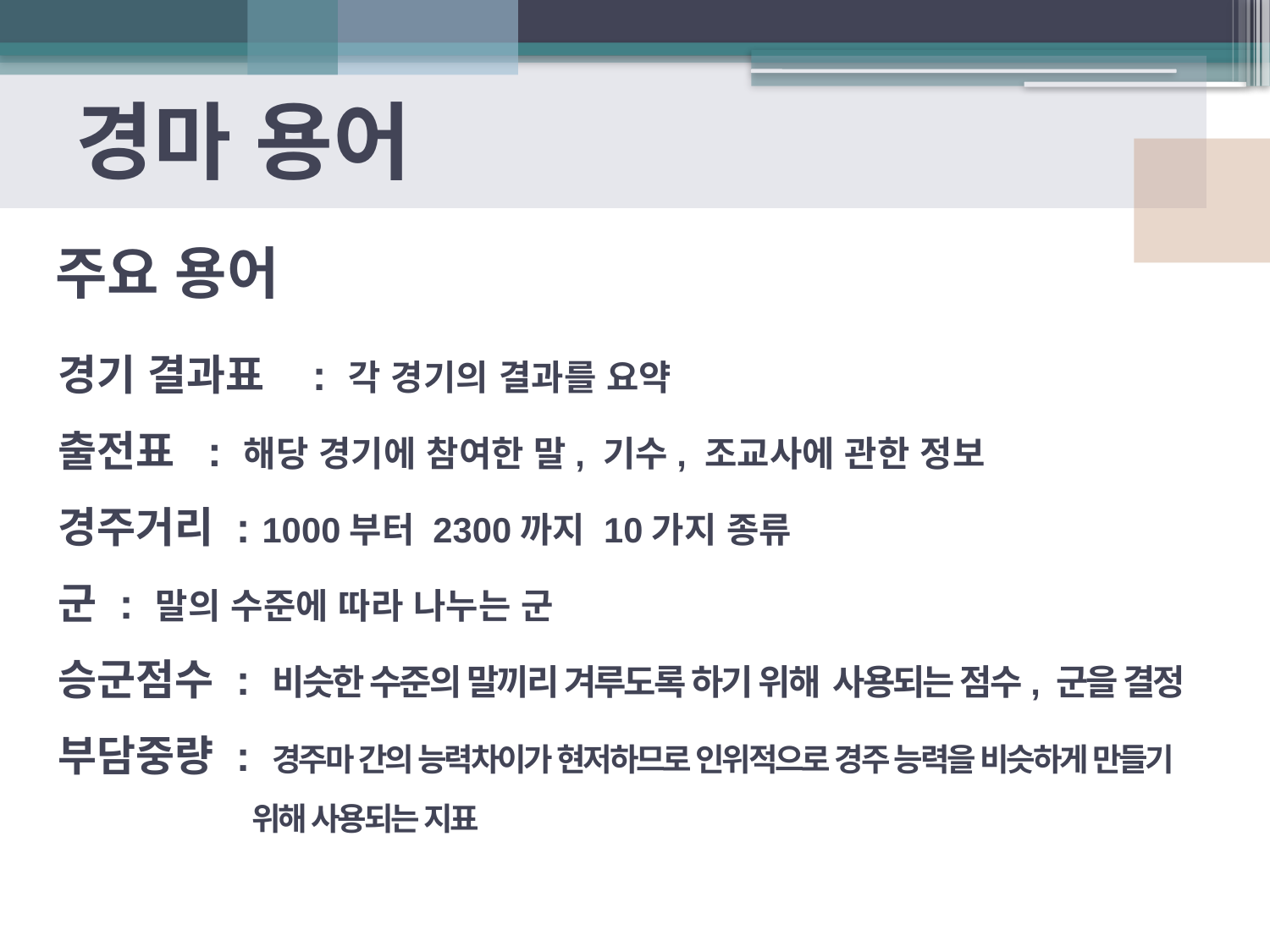

# 경마 용어
주요 용어
경기 결과표	: 각 경기의 결과를 요약
출전표	 : 해당 경기에 참여한 말, 기수, 조교사에 관한 정보
경주거리 : 1000부터 2300까지 10가지 종류
군 : 말의 수준에 따라 나누는 군
승군점수 : 비슷한 수준의 말끼리 겨루도록 하기 위해  사용되는 점수, 군을 결정
부담중량 : 경주마 간의 능력차이가 현저하므로 인위적으로 경주 능력을 비슷하게 만들기
	         위해 사용되는 지표